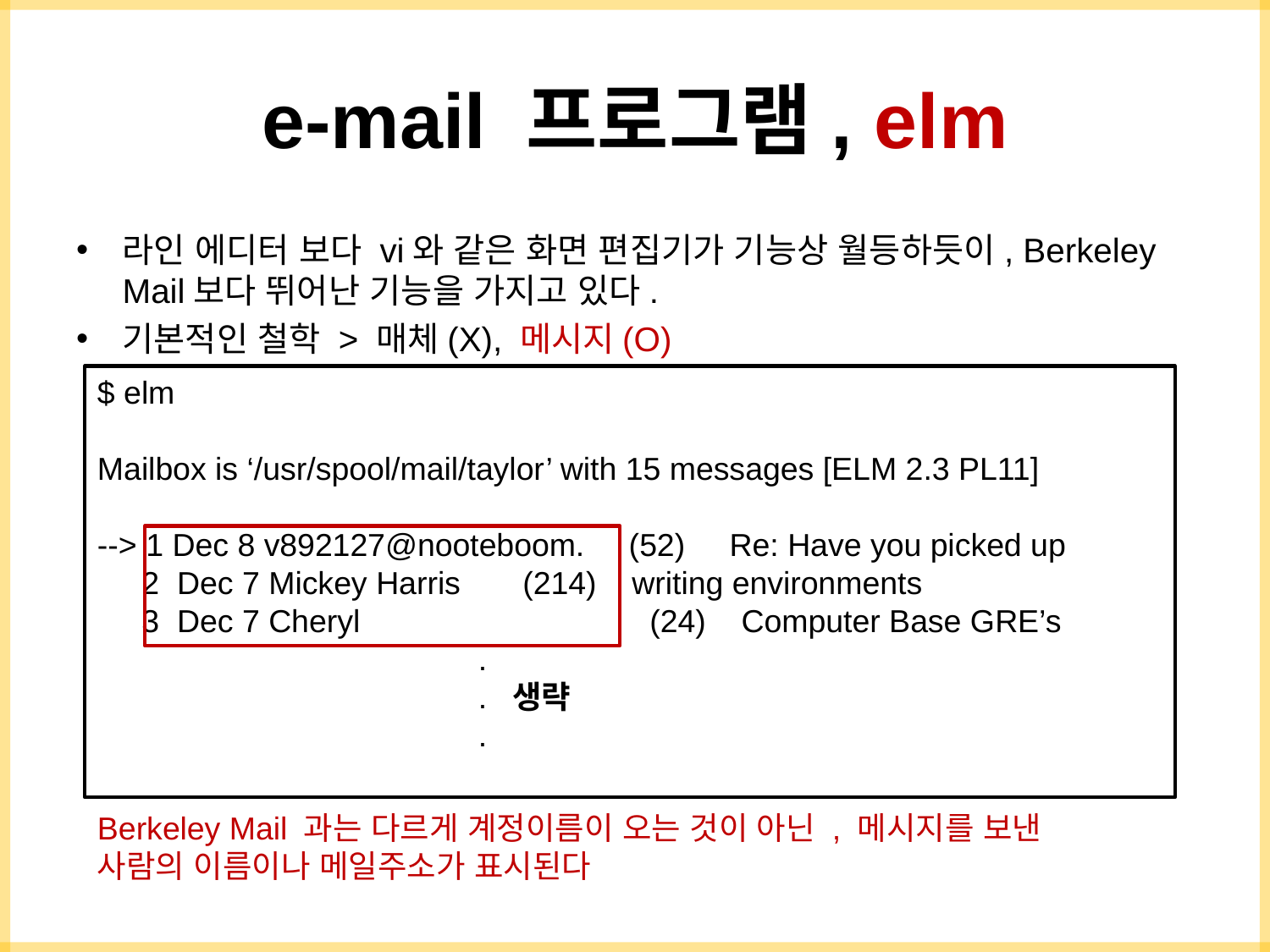

# e-mail 프로그램, elm
라인 에디터 보다 vi와 같은 화면 편집기가 기능상 월등하듯이, Berkeley Mail보다 뛰어난 기능을 가지고 있다.
기본적인 철학 > 매체(X), 메시지(O)
$ elm

Mailbox is ‘/usr/spool/mail/taylor’ with 15 messages [ELM 2.3 PL11]

--> 1 Dec 8 v892127@nooteboom.     (52)     Re: Have you picked up
     2  Dec 7 Mickey Harris	     (214)    writing environments
     3  Dec 7 Cheryl		     (24)    Computer Base GRE’s
			.
			.  생략
			.

Berkeley Mail 과는 다르게 계정이름이 오는 것이 아닌 , 메시지를 보낸 사람의 이름이나 메일주소가 표시된다